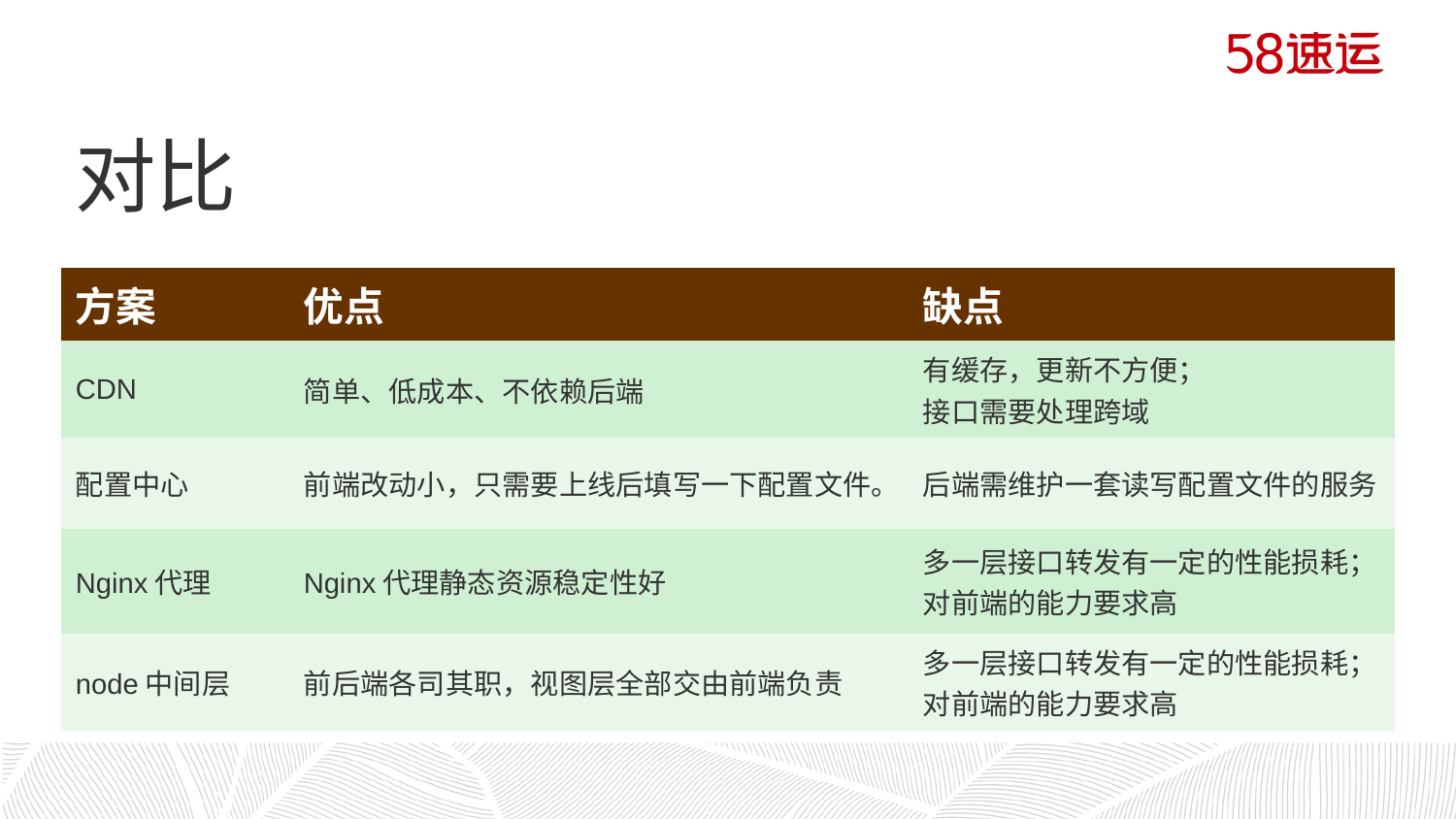

对比
| 方案 | 优点 | 缺点 |
| --- | --- | --- |
| CDN | 简单、低成本、不依赖后端 | 有缓存，更新不方便； 接口需要处理跨域 |
| 配置中心 | 前端改动小，只需要上线后填写一下配置文件。 | 后端需维护一套读写配置文件的服务 |
| Nginx代理 | Nginx代理静态资源稳定性好 | 多一层接口转发有一定的性能损耗； 对前端的能力要求高 |
| node中间层 | 前后端各司其职，视图层全部交由前端负责 | 多一层接口转发有一定的性能损耗； 对前端的能力要求高 |